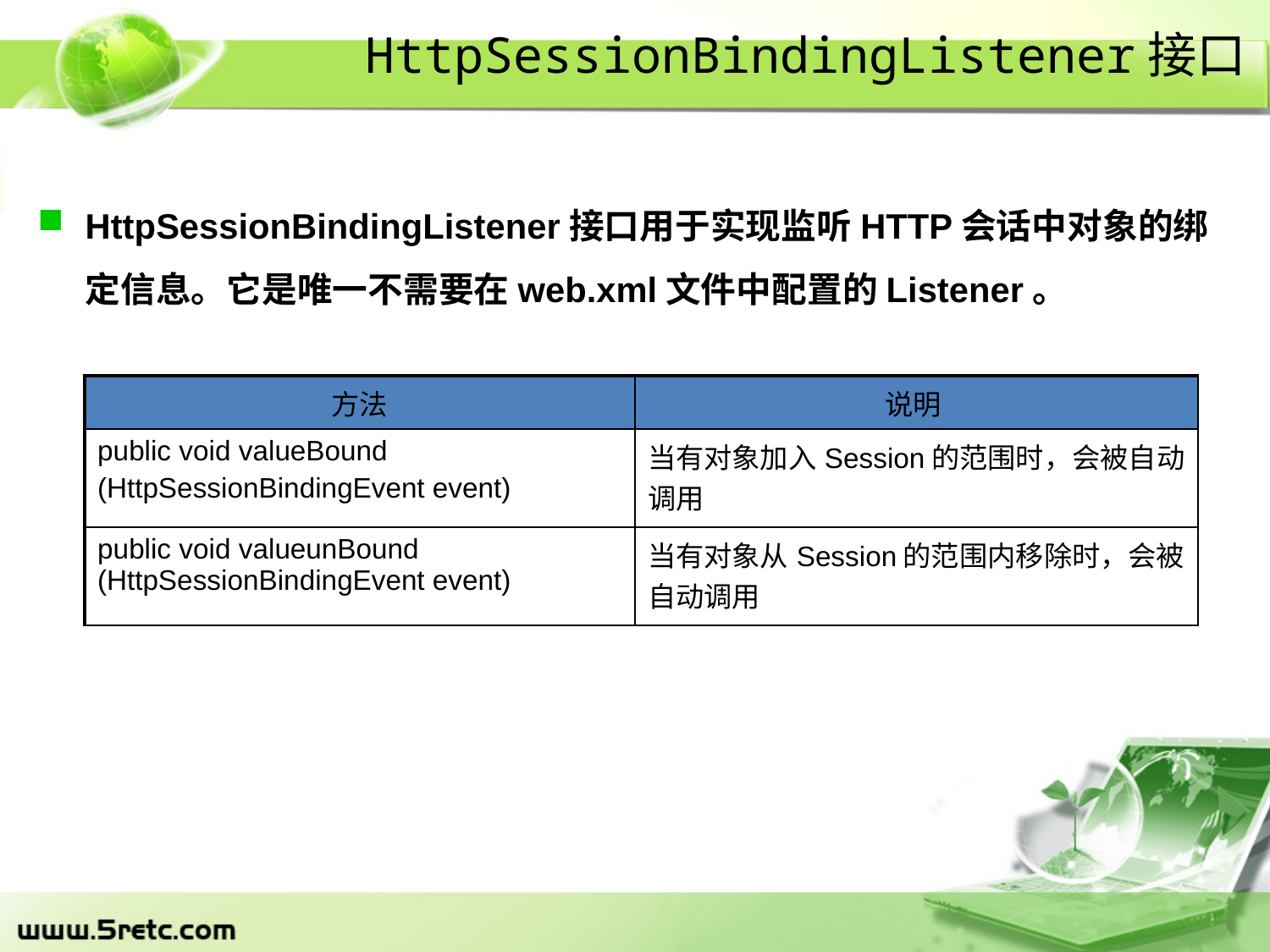

# HttpSessionBindingListener接口
HttpSessionBindingListener接口用于实现监听HTTP会话中对象的绑定信息。它是唯一不需要在web.xml文件中配置的Listener。
| 方法 | 说明 |
| --- | --- |
| public void valueBound (HttpSessionBindingEvent event) | 当有对象加入Session的范围时，会被自动调用 |
| public void valueunBound (HttpSessionBindingEvent event) | 当有对象从Session的范围内移除时，会被自动调用 |